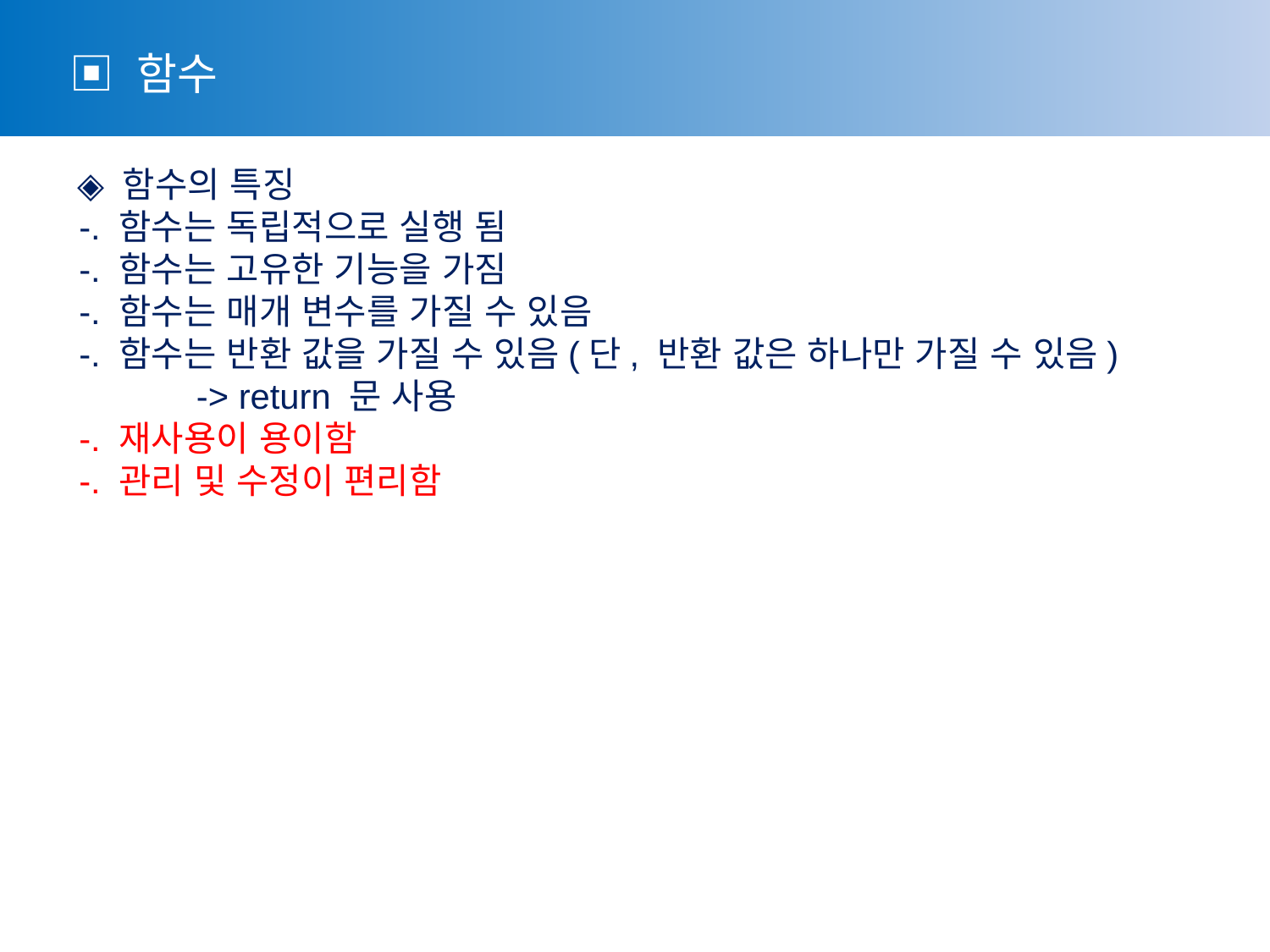

▣ 함수
 ◈ 함수의 특징
 -. 함수는 독립적으로 실행 됨
 -. 함수는 고유한 기능을 가짐
 -. 함수는 매개 변수를 가질 수 있음
 -. 함수는 반환 값을 가질 수 있음(단, 반환 값은 하나만 가질 수 있음)
	-> return 문 사용
 -. 재사용이 용이함
 -. 관리 및 수정이 편리함